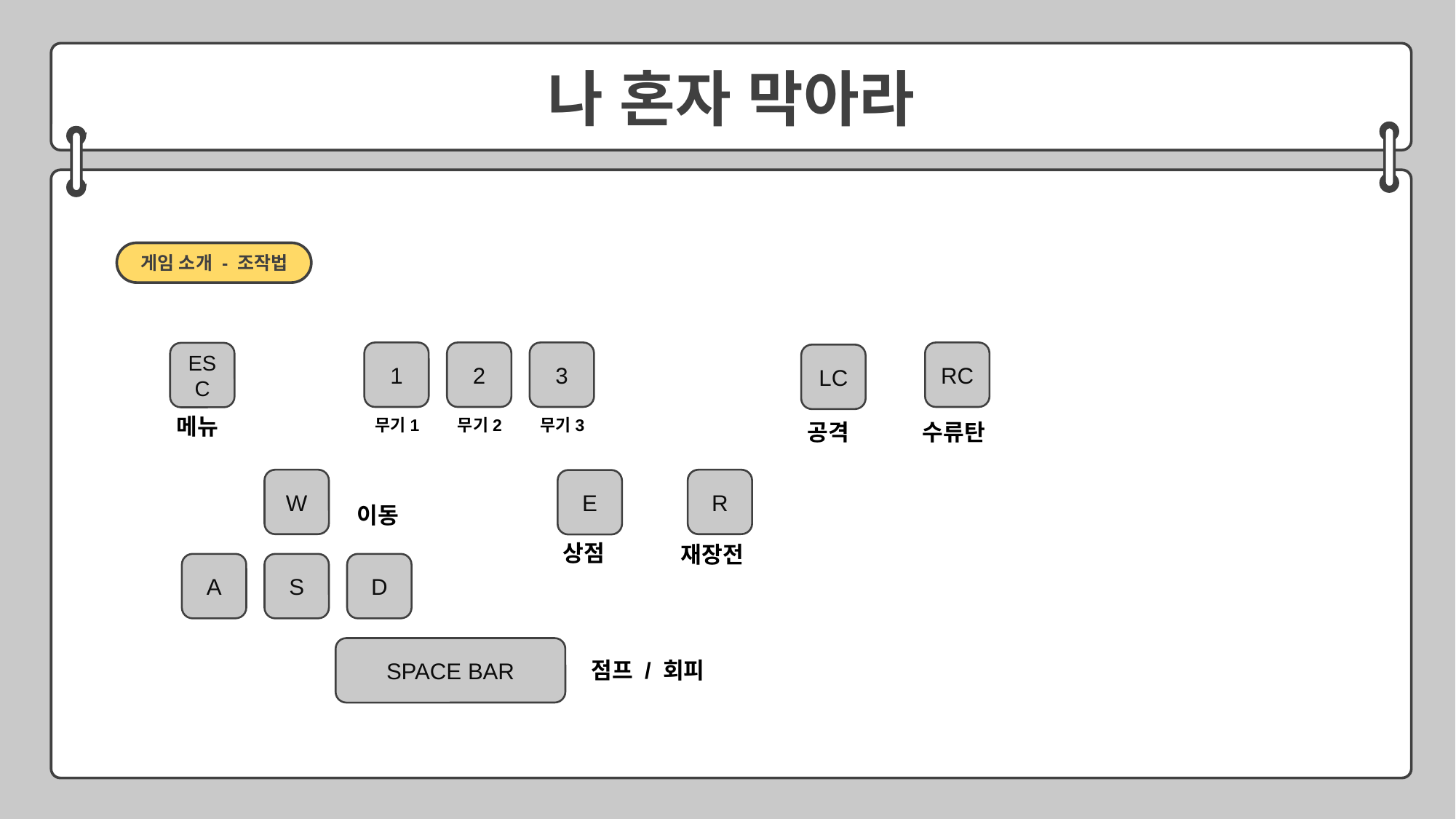

나 혼자 막아라

게임 소개 - 조작법
1
2
3
RC
ESC
LC
메뉴
무기1
무기2
무기3
공격
수류탄
W
R
E
이동
상점
재장전
A
S
D
SPACE BAR
점프 / 회피